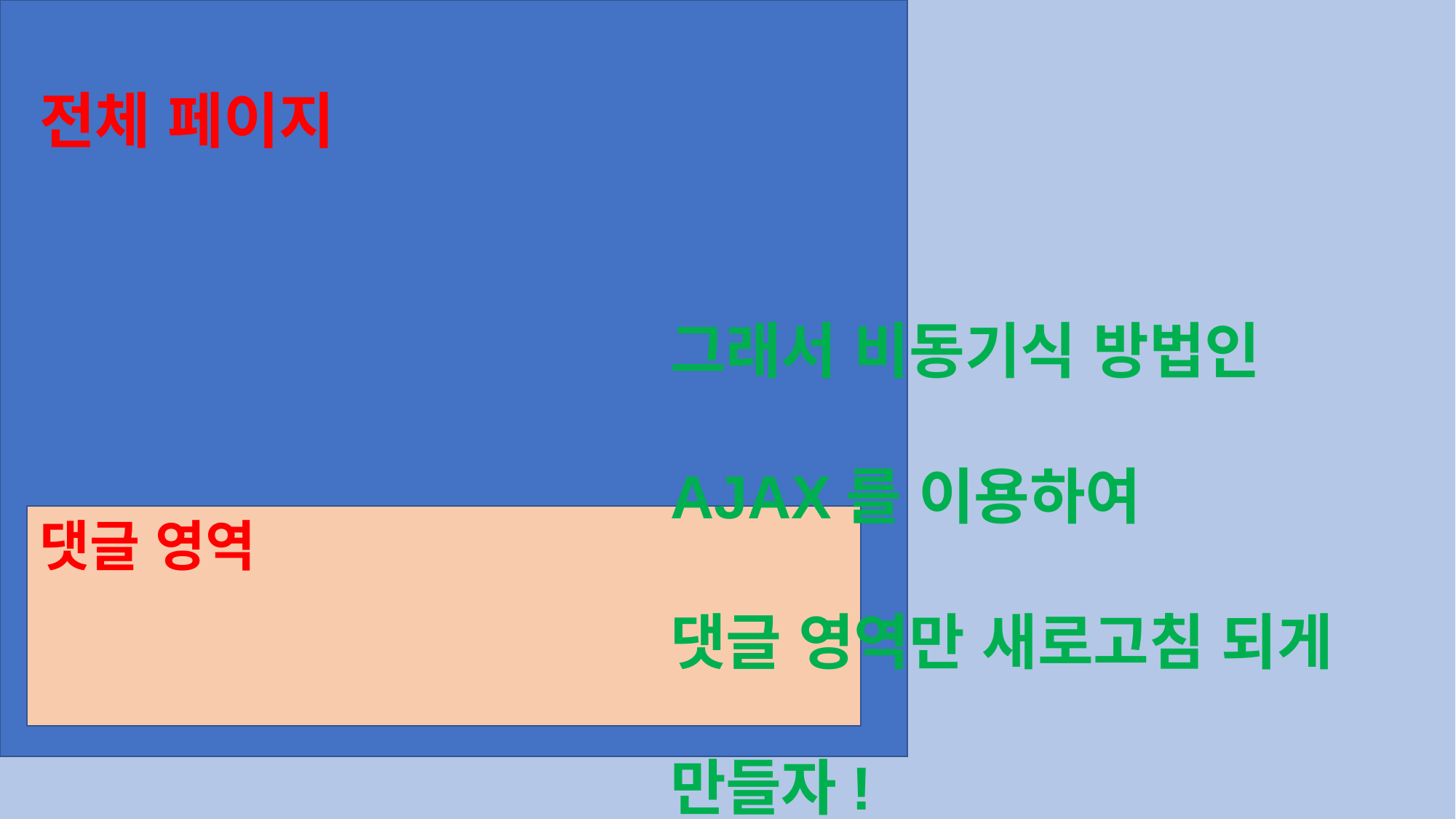

전체 페이지

그래서 비동기식 방법인

AJAX를 이용하여

댓글 영역만 새로고침 되게

만들자!

댓글 영역